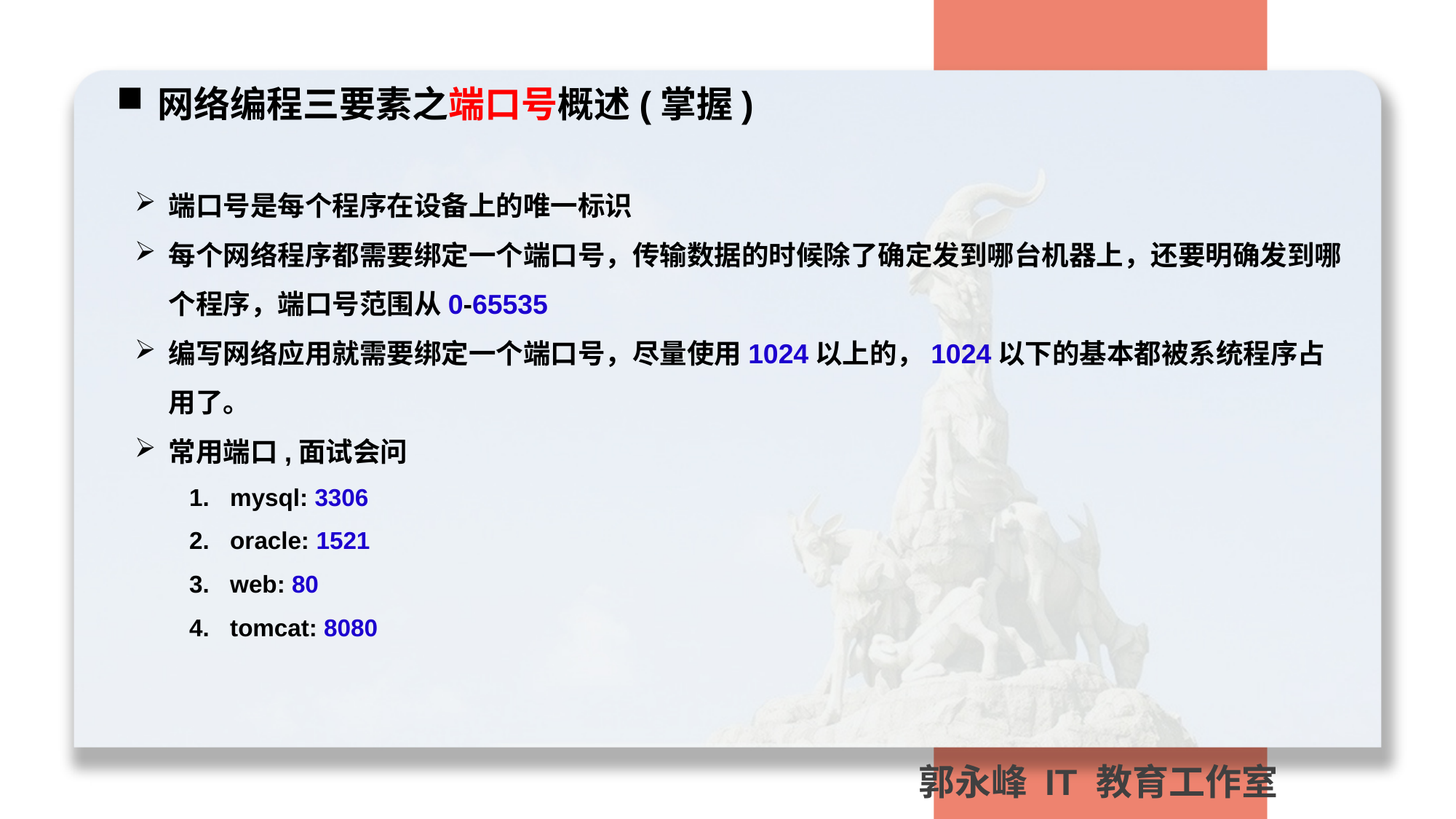

网络编程三要素之端口号概述(掌握)
端口号是每个程序在设备上的唯一标识
每个网络程序都需要绑定一个端口号，传输数据的时候除了确定发到哪台机器上，还要明确发到哪个程序，端口号范围从0-65535
编写网络应用就需要绑定一个端口号，尽量使用1024以上的，1024以下的基本都被系统程序占用了。
常用端口,面试会问
mysql: 3306
oracle: 1521
web: 80
tomcat: 8080